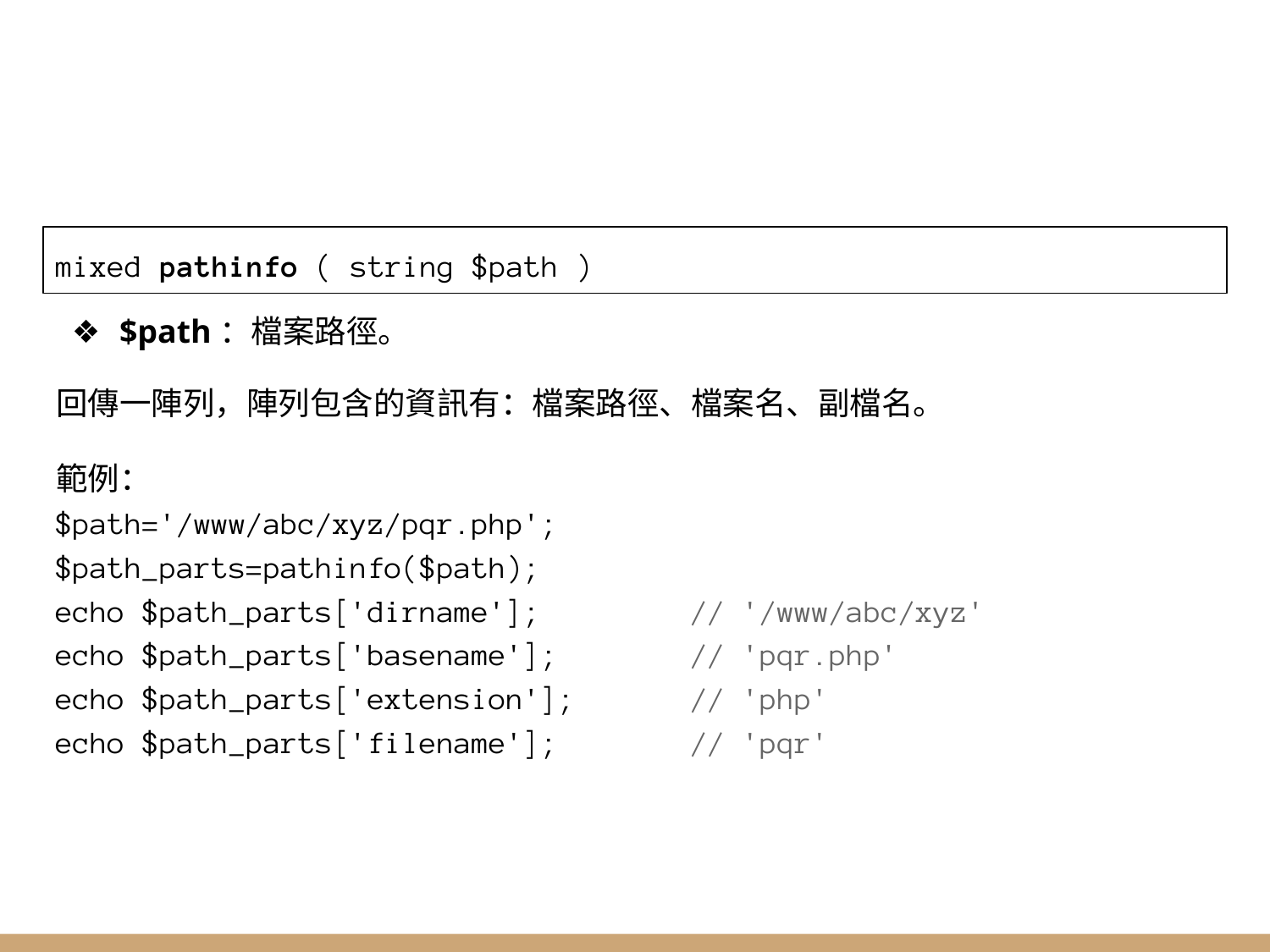

#
mixed pathinfo ( string $path )
$path：檔案路徑。
回傳一陣列，陣列包含的資訊有：檔案路徑、檔案名、副檔名。
範例：
$path='/www/abc/xyz/pqr.php';
$path_parts=pathinfo($path);
echo $path_parts['dirname'];		// '/www/abc/xyz'
echo $path_parts['basename'];		// 'pqr.php'
echo $path_parts['extension'];	// 'php'
echo $path_parts['filename'];		// 'pqr'